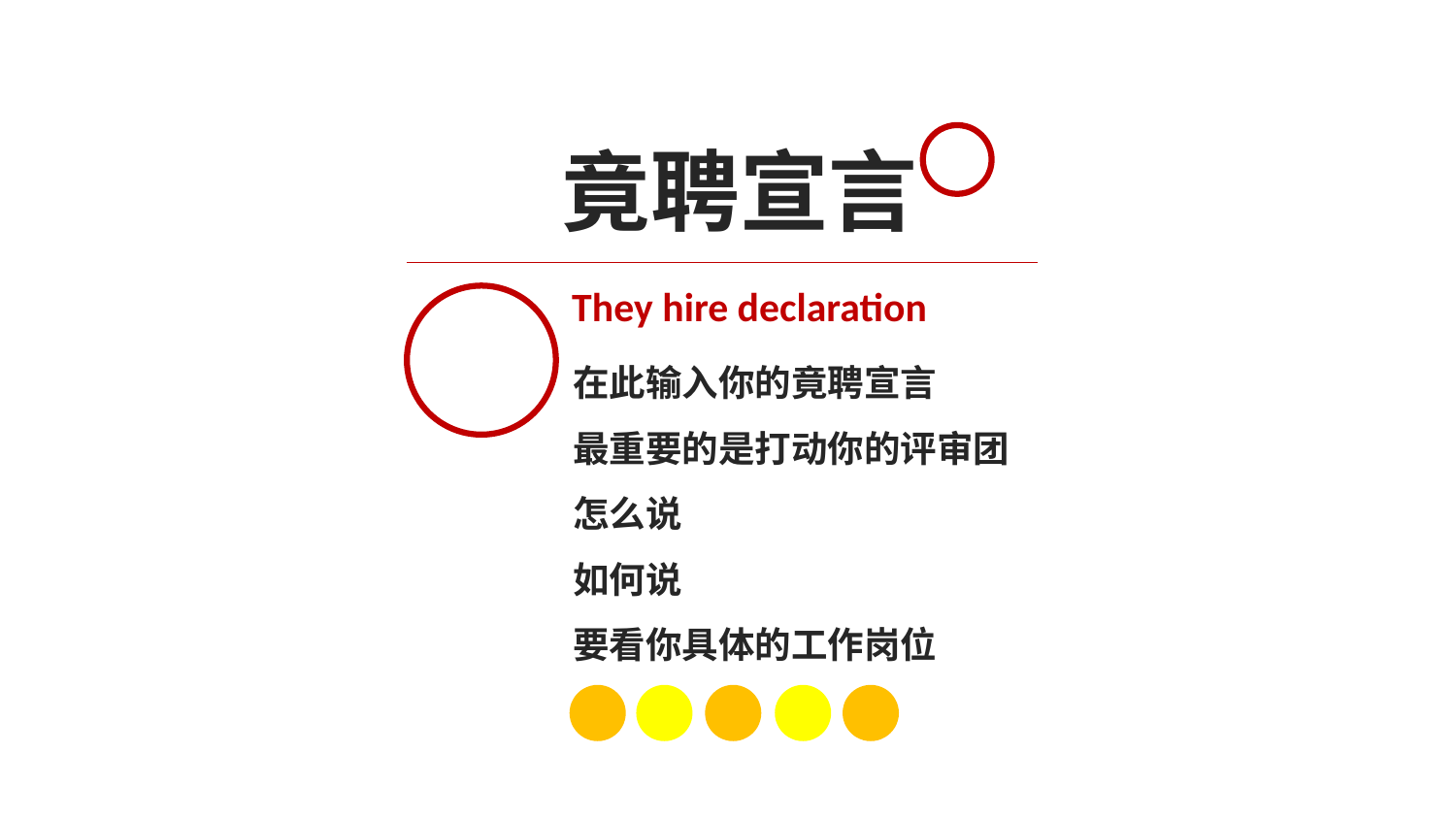

竟聘宣言
They hire declaration

在此输入你的竟聘宣言
最重要的是打动你的评审团
怎么说
如何说
要看你具体的工作岗位